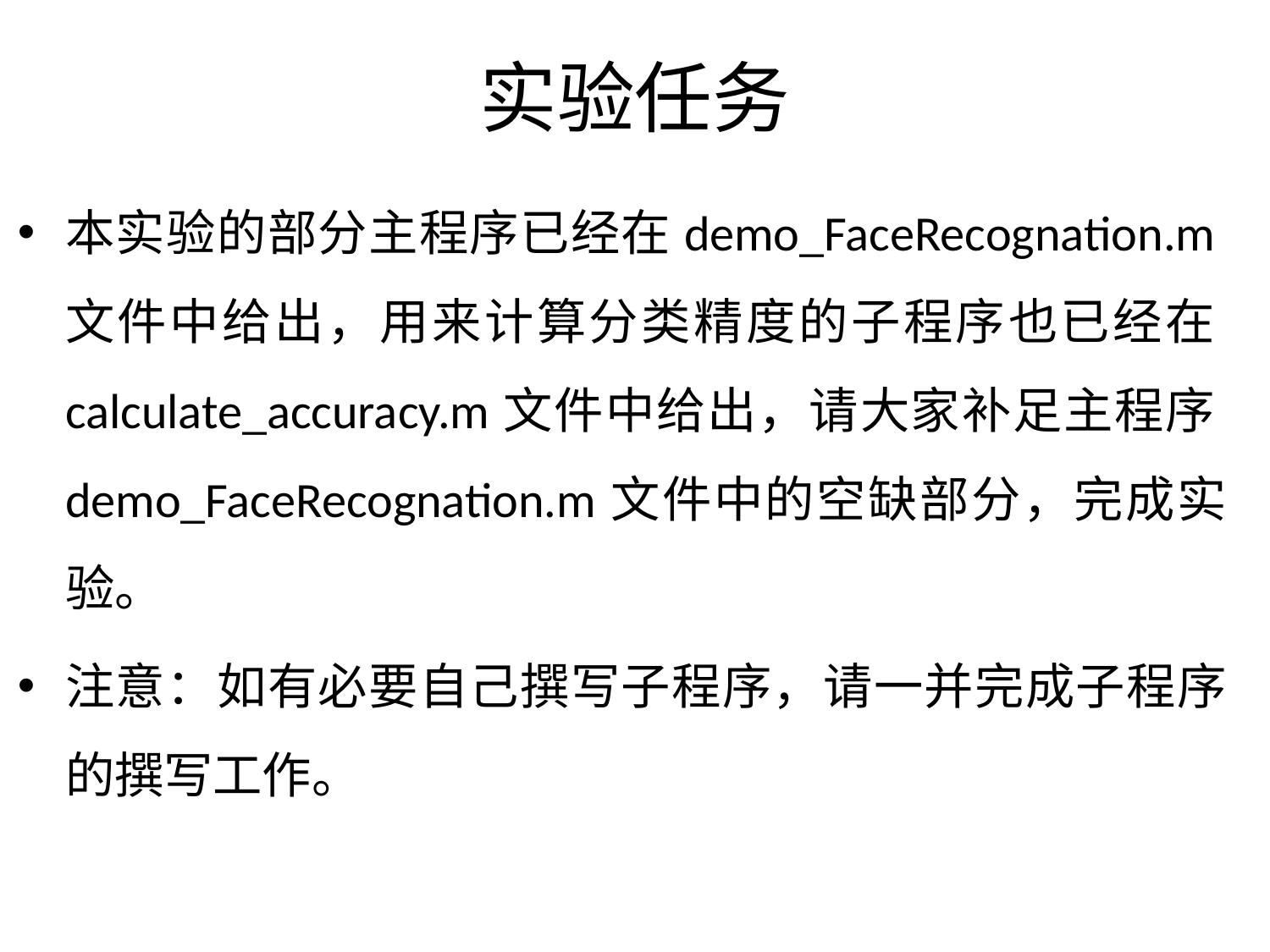

# 实验任务
本实验的部分主程序已经在demo_FaceRecognation.m文件中给出，用来计算分类精度的子程序也已经在calculate_accuracy.m文件中给出，请大家补足主程序demo_FaceRecognation.m文件中的空缺部分，完成实验。
注意：如有必要自己撰写子程序，请一并完成子程序的撰写工作。